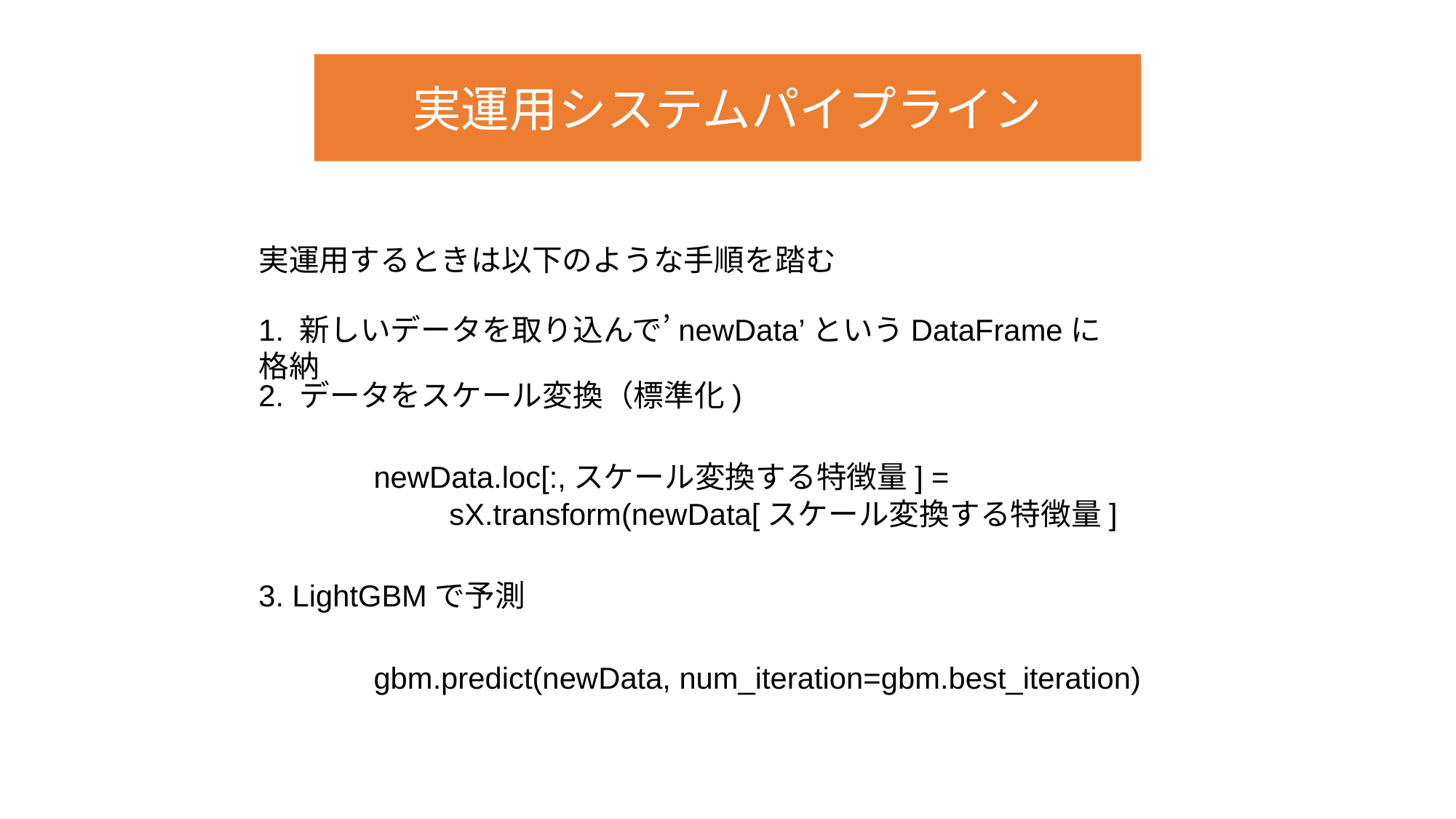

実運用システムパイプライン
実運用するときは以下のような手順を踏む
1. 新しいデータを取り込んで’newData’というDataFrameに格納
2. データをスケール変換（標準化)
    newData.loc[:,スケール変換する特徴量] =
	sX.transform(newData[スケール変換する特徴量]
3. LightGBMで予測
    gbm.predict(newData, num_iteration=gbm.best_iteration)